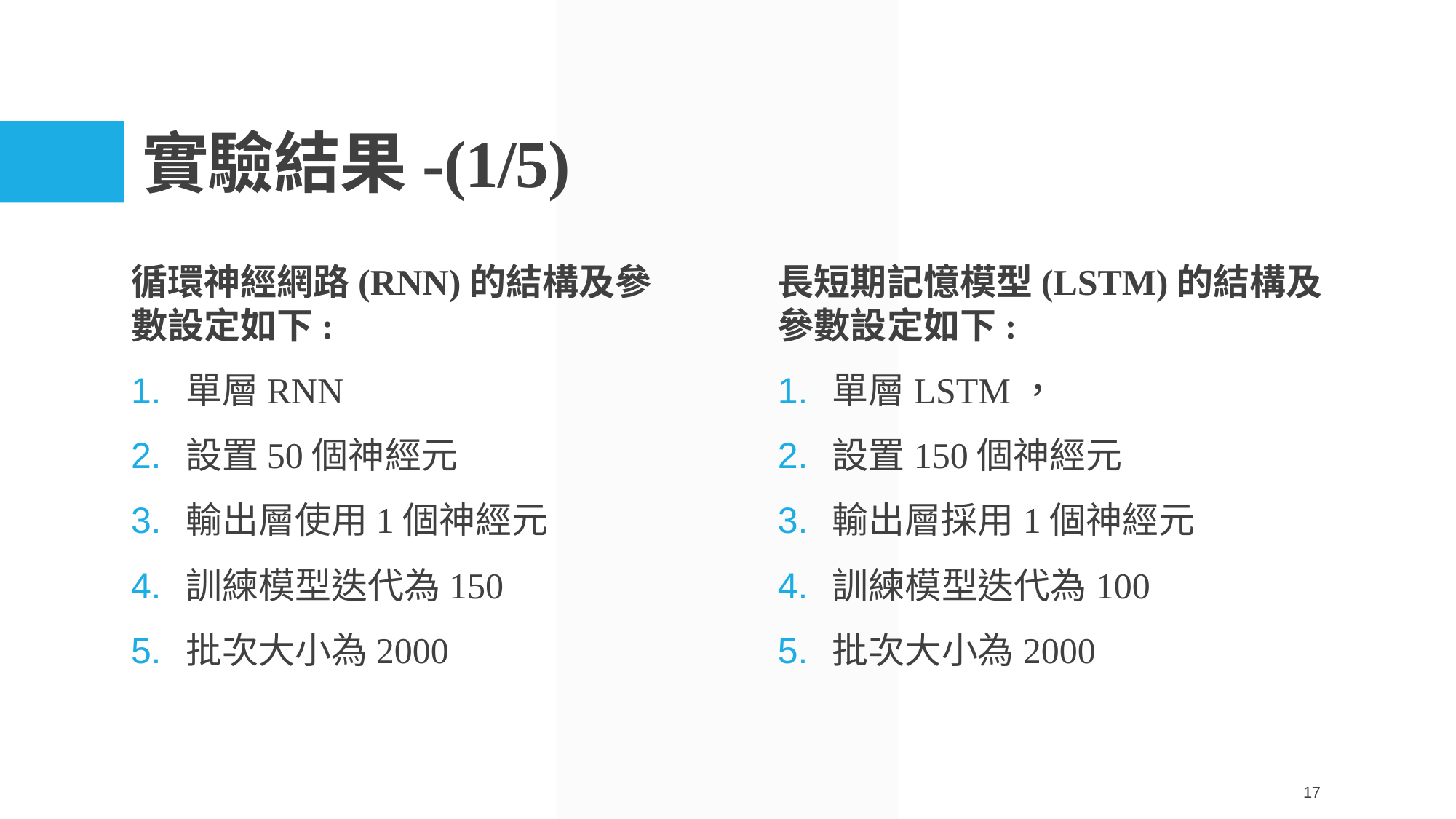

# 實驗結果-(1/5)
循環神經網路(RNN)的結構及參數設定如下:
單層RNN
設置50個神經元
輸出層使用1個神經元
訓練模型迭代為150
批次大小為2000
長短期記憶模型(LSTM)的結構及參數設定如下:
單層LSTM，
設置150個神經元
輸出層採用1個神經元
訓練模型迭代為100
批次大小為2000
17